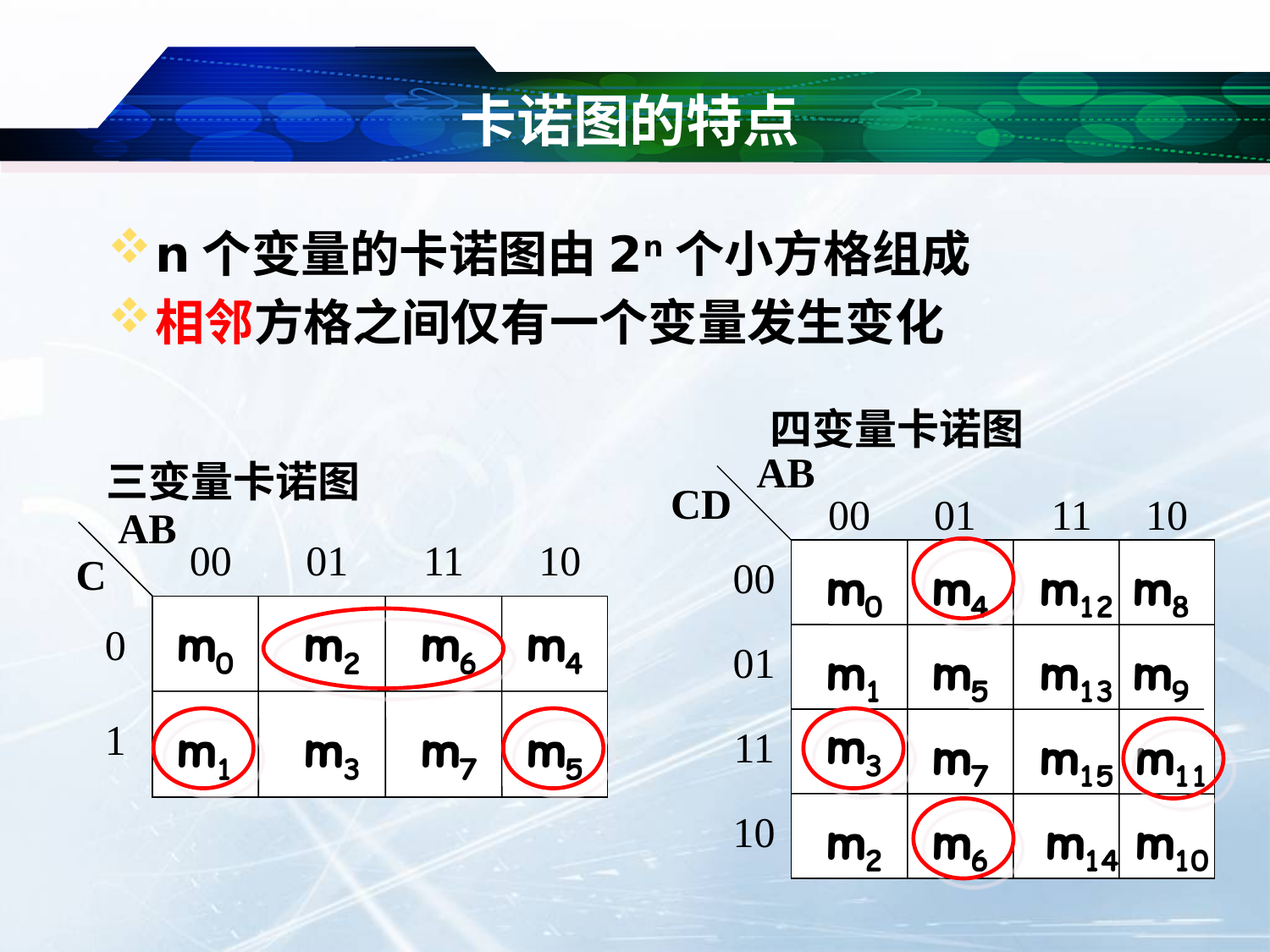

# 卡诺图的特点
n个变量的卡诺图由2n个小方格组成
相邻方格之间仅有一个变量发生变化
四变量卡诺图
AB

CD
00
01
11
10
00
m0
m4
m12
m8
01
m1
m5
m13
m9
m3
11
m7
m15
m11
10
m2
m6
m14
m10
三变量卡诺图
AB

00
01
11
10
m0
m2
m6
m4
0
1
m1
m3
m7
m5
C